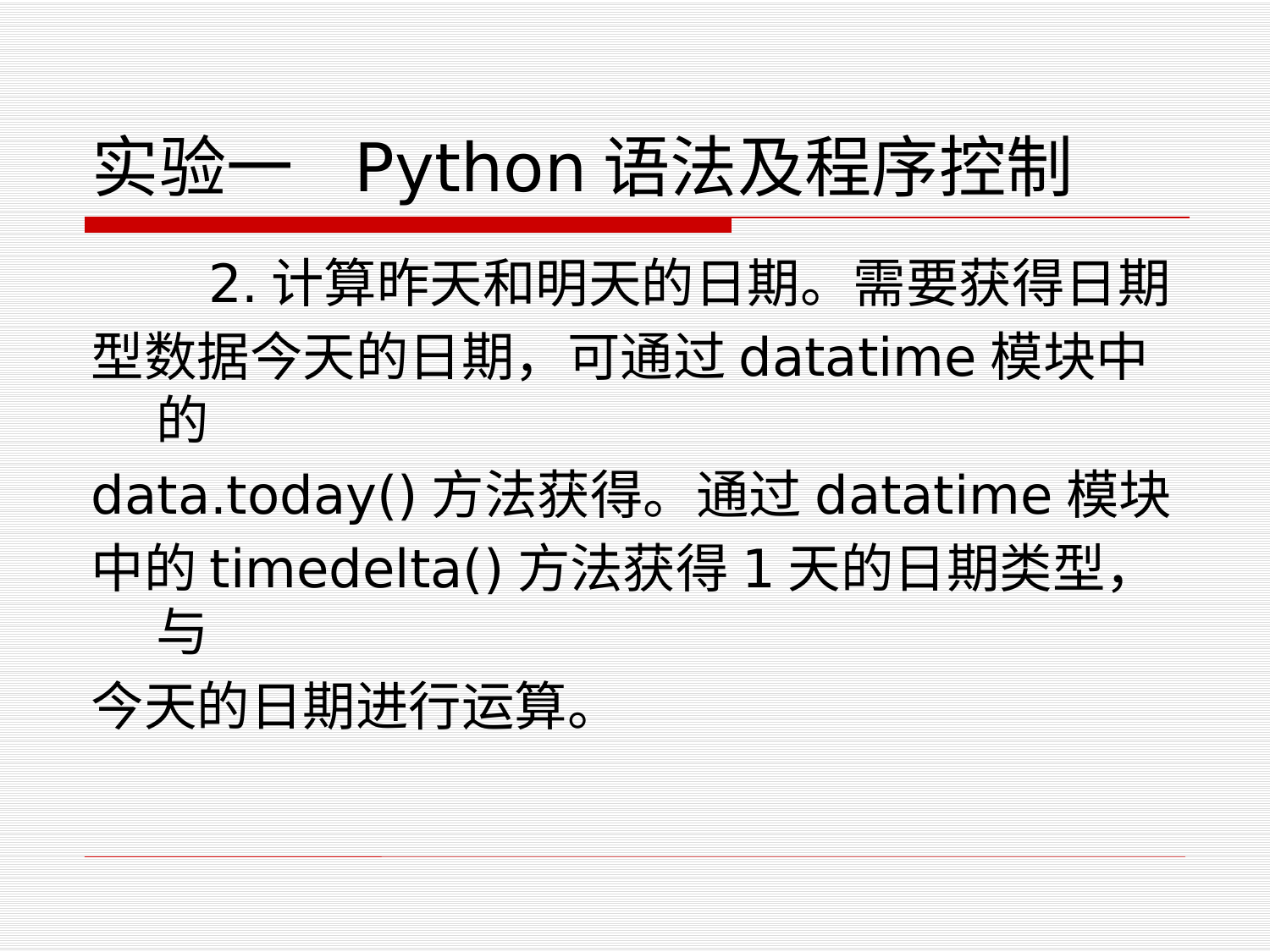

# 实验一   Python语法及程序控制
       2.计算昨天和明天的日期。需要获得日期
型数据今天的日期，可通过datatime模块中的
data.today()方法获得。通过datatime模块
中的timedelta()方法获得1天的日期类型，与
今天的日期进行运算。